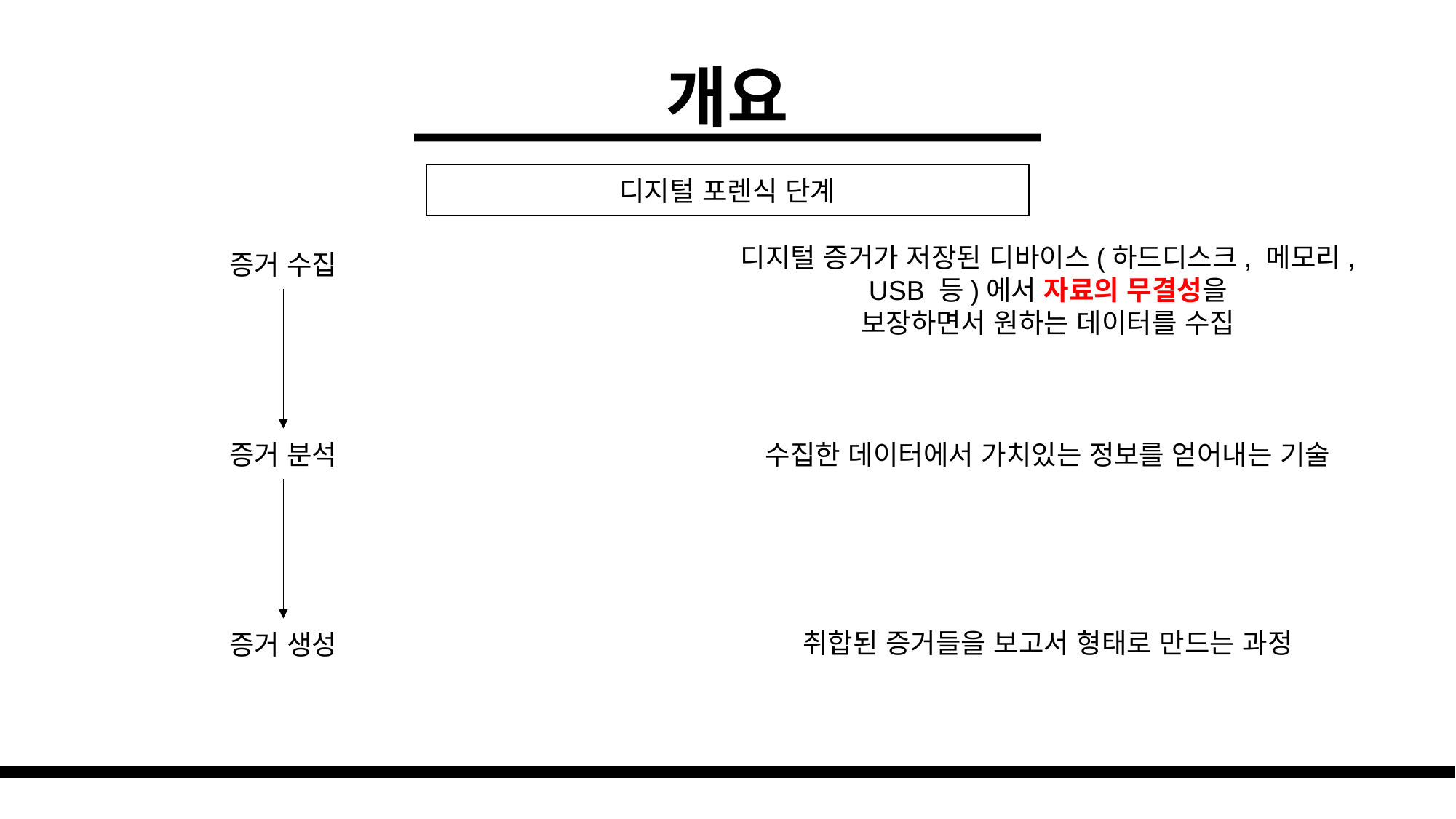

개요

디지털 포렌식 단계
증거 수집
디지털 증거가 저장된 디바이스(하드디스크, 메모리, USB 등)에서 자료의 무결성을
보장하면서 원하는 데이터를 수집
증거 분석
수집한 데이터에서 가치있는 정보를 얻어내는 기술
취합된 증거들을 보고서 형태로 만드는 과정
증거 생성